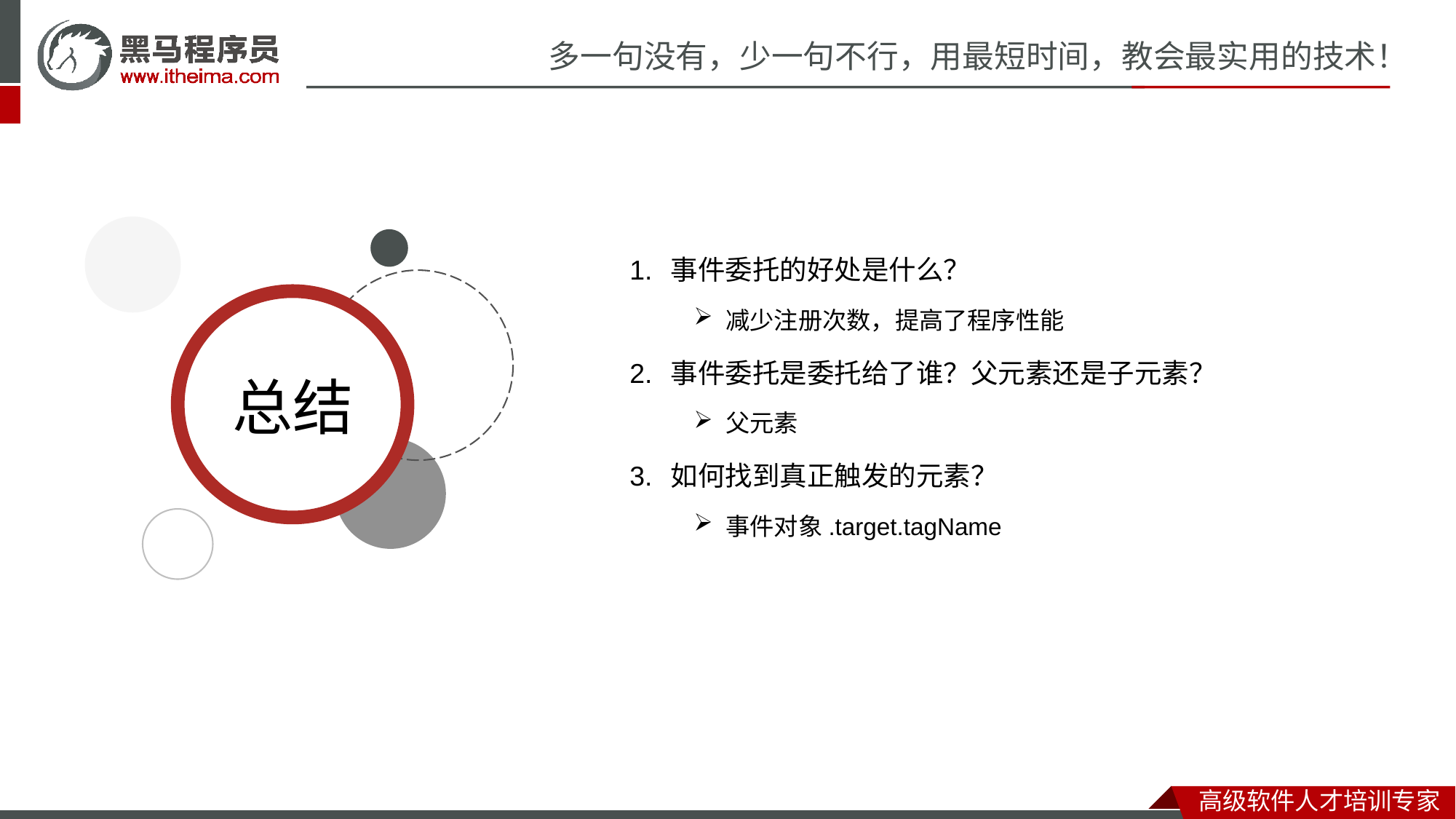

事件委托的好处是什么？
减少注册次数，提高了程序性能
事件委托是委托给了谁？父元素还是子元素？
父元素
如何找到真正触发的元素？
事件对象.target.tagName